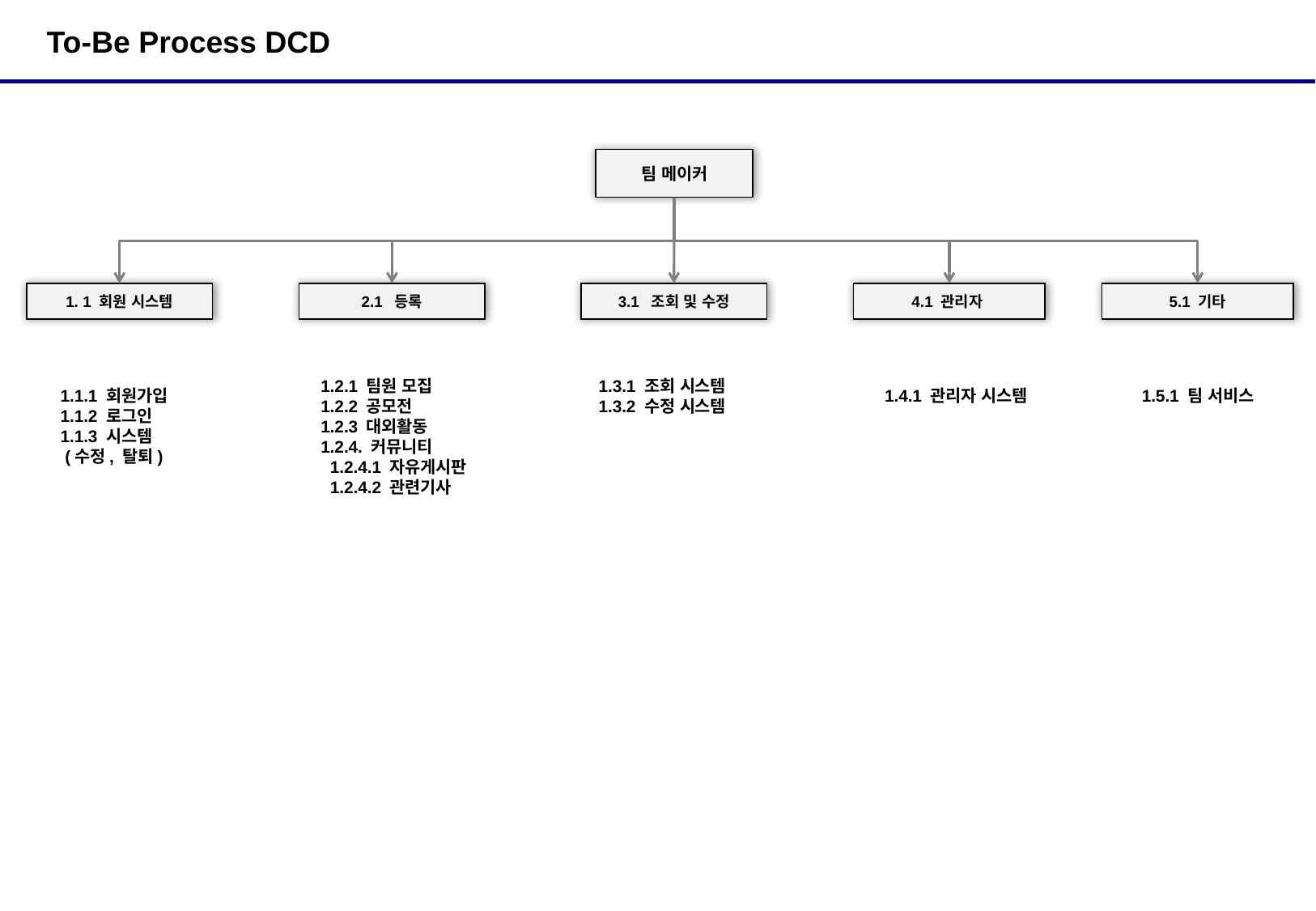

# To-Be Process DCD
 팀 메이커
2.1  등록
3.1  조회 및 수정
4.1 관리자
5.1 기타
1. 1 회원 시스템
1.2.1 팀원 모집
1.2.2 공모전
1.2.3 대외활동
1.2.4. 커뮤니티
  1.2.4.1 자유게시판
  1.2.4.2 관련기사
1.3.1 조회 시스템
1.3.2 수정 시스템
1.1.1 회원가입
1.1.2 로그인
1.1.3 시스템
 (수정, 탈퇴)

1.4.1 관리자 시스템
1.5.1 팀 서비스